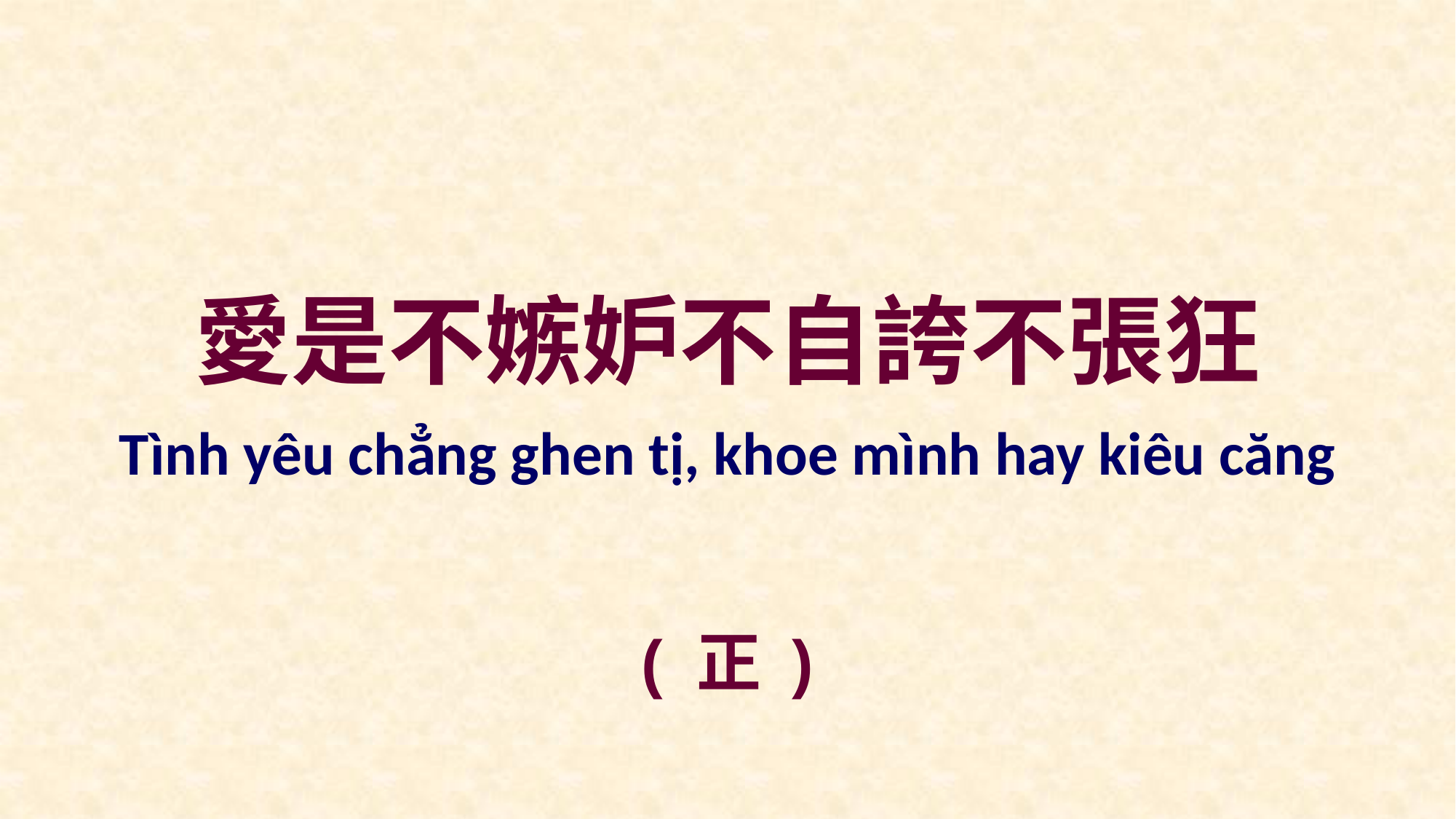

愛是不嫉妒不自誇不張狂
Tình yêu chẳng ghen tị, khoe mình hay kiêu căng
( 正 )